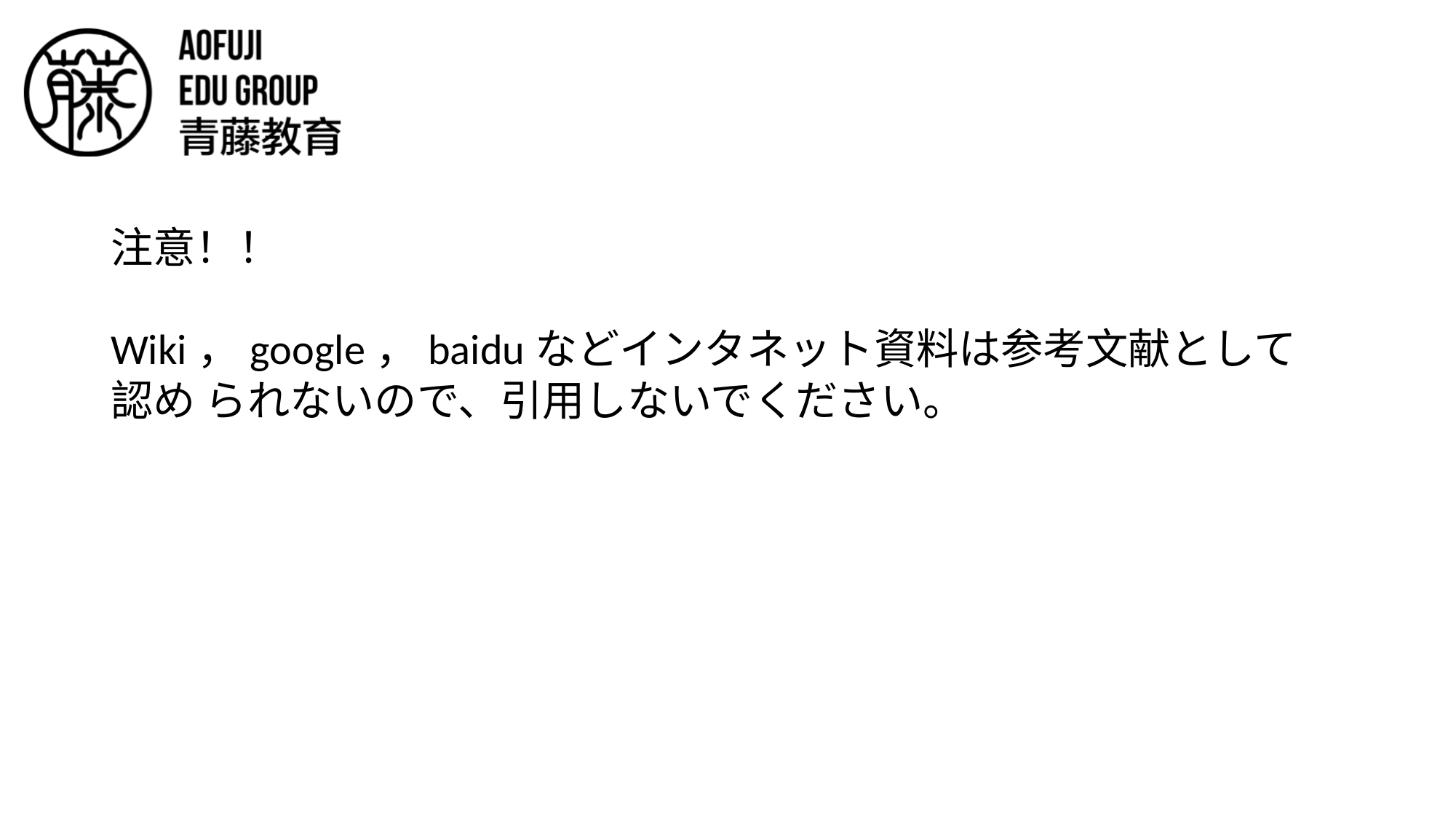

# 注意！！
Wiki，google，baiduなどインタネット資料は参考⽂献として認め られないので、引⽤しないでください。